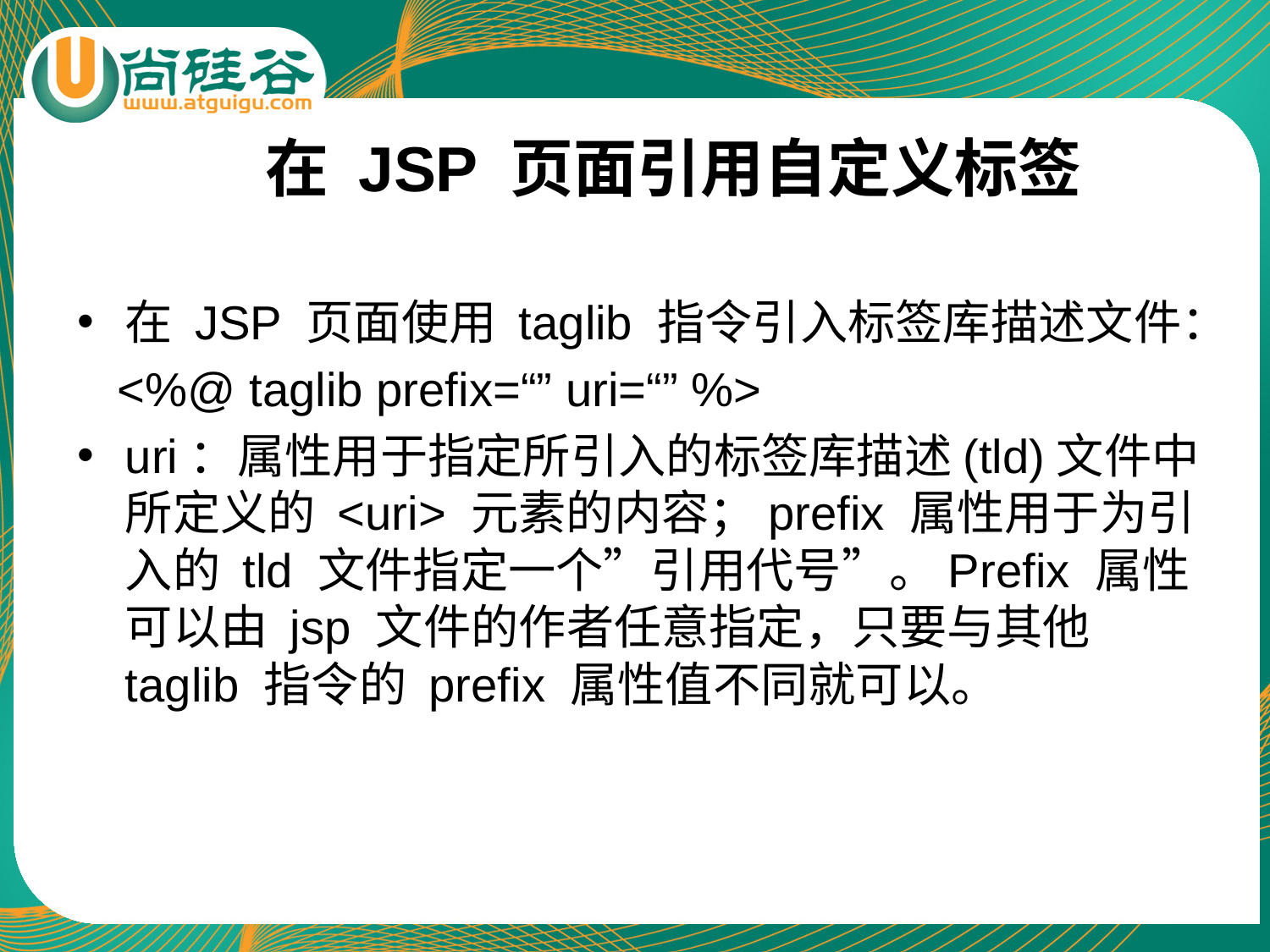

# 在 JSP 页面引用自定义标签
在 JSP 页面使用 taglib 指令引入标签库描述文件：
   <%@ taglib prefix=“” uri=“” %>
uri：属性用于指定所引入的标签库描述(tld)文件中所定义的 <uri> 元素的内容；prefix 属性用于为引入的 tld 文件指定一个”引用代号”。Prefix 属性可以由 jsp 文件的作者任意指定，只要与其他 taglib 指令的 prefix 属性值不同就可以。